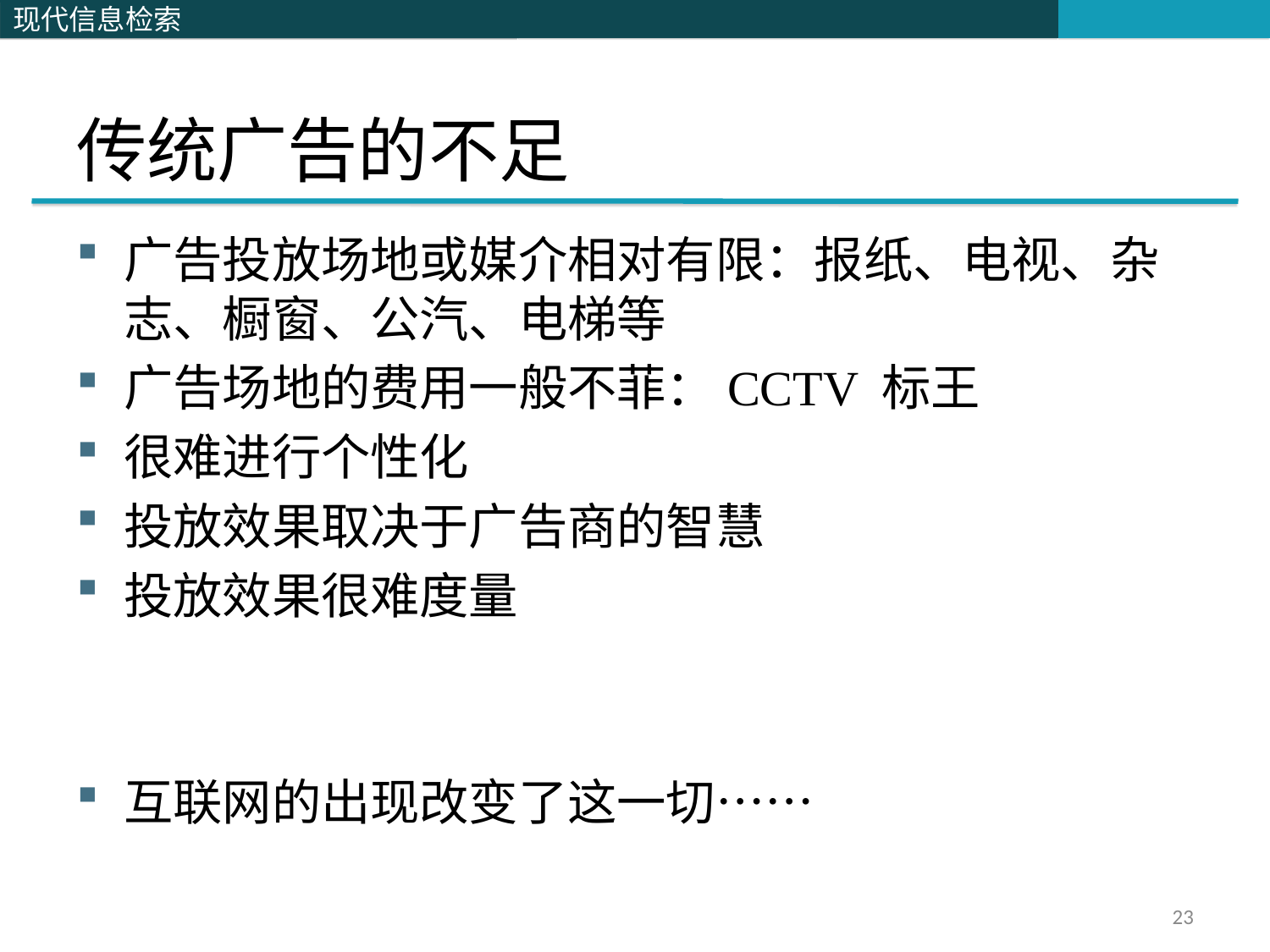

# 传统广告的不足
广告投放场地或媒介相对有限：报纸、电视、杂志、橱窗、公汽、电梯等
广告场地的费用一般不菲：CCTV 标王
很难进行个性化
投放效果取决于广告商的智慧
投放效果很难度量

互联网的出现改变了这一切……

23